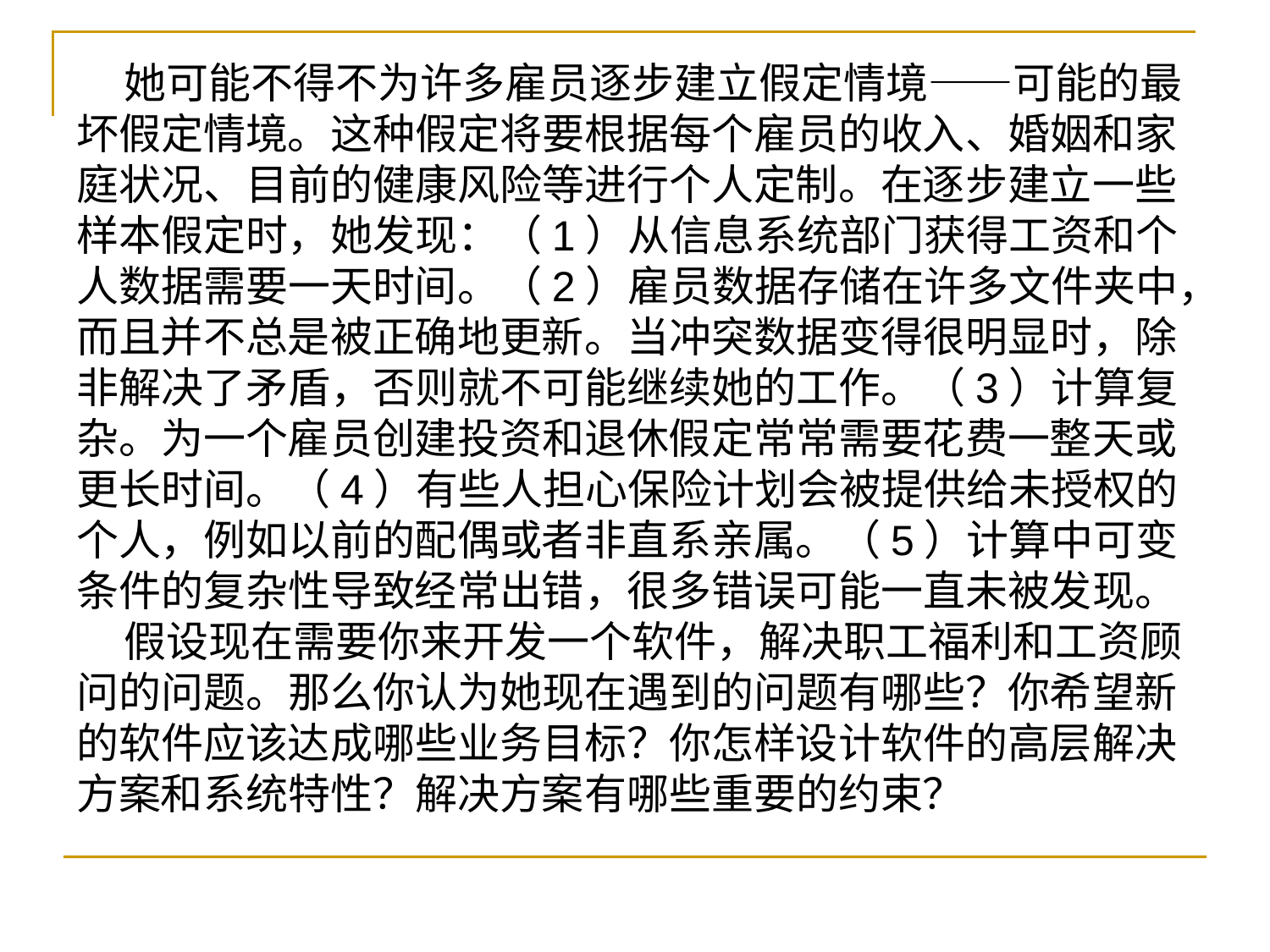

她可能不得不为许多雇员逐步建立假定情境——可能的最坏假定情境。这种假定将要根据每个雇员的收入、婚姻和家庭状况、目前的健康风险等进行个人定制。在逐步建立一些样本假定时，她发现：（1）从信息系统部门获得工资和个人数据需要一天时间。（2）雇员数据存储在许多文件夹中，而且并不总是被正确地更新。当冲突数据变得很明显时，除非解决了矛盾，否则就不可能继续她的工作。（3）计算复杂。为一个雇员创建投资和退休假定常常需要花费一整天或更长时间。（4）有些人担心保险计划会被提供给未授权的个人，例如以前的配偶或者非直系亲属。（5）计算中可变条件的复杂性导致经常出错，很多错误可能一直未被发现。
假设现在需要你来开发一个软件，解决职工福利和工资顾问的问题。那么你认为她现在遇到的问题有哪些？你希望新的软件应该达成哪些业务目标？你怎样设计软件的高层解决方案和系统特性？解决方案有哪些重要的约束？